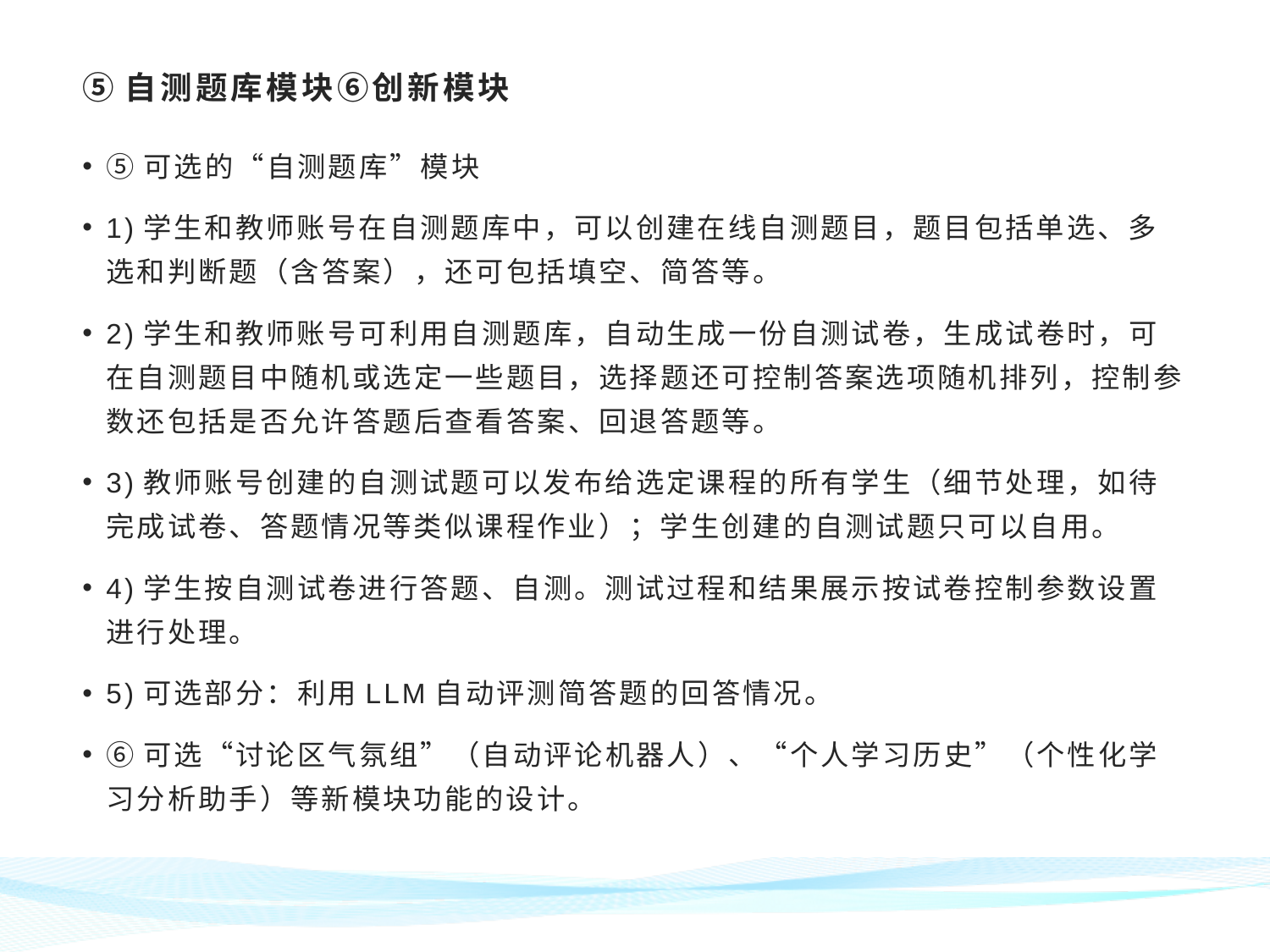

# ⑤自测题库模块⑥创新模块
⑤可选的“自测题库”模块
1)学生和教师账号在自测题库中，可以创建在线自测题目，题目包括单选、多选和判断题（含答案），还可包括填空、简答等。
2)学生和教师账号可利用自测题库，自动生成一份自测试卷，生成试卷时，可在自测题目中随机或选定一些题目，选择题还可控制答案选项随机排列，控制参数还包括是否允许答题后查看答案、回退答题等。
3)教师账号创建的自测试题可以发布给选定课程的所有学生（细节处理，如待完成试卷、答题情况等类似课程作业）；学生创建的自测试题只可以自用。
4)学生按自测试卷进行答题、自测。测试过程和结果展示按试卷控制参数设置进行处理。
5)可选部分：利用LLM自动评测简答题的回答情况。
⑥可选“讨论区气氛组”（自动评论机器人）、“个人学习历史”（个性化学习分析助手）等新模块功能的设计。